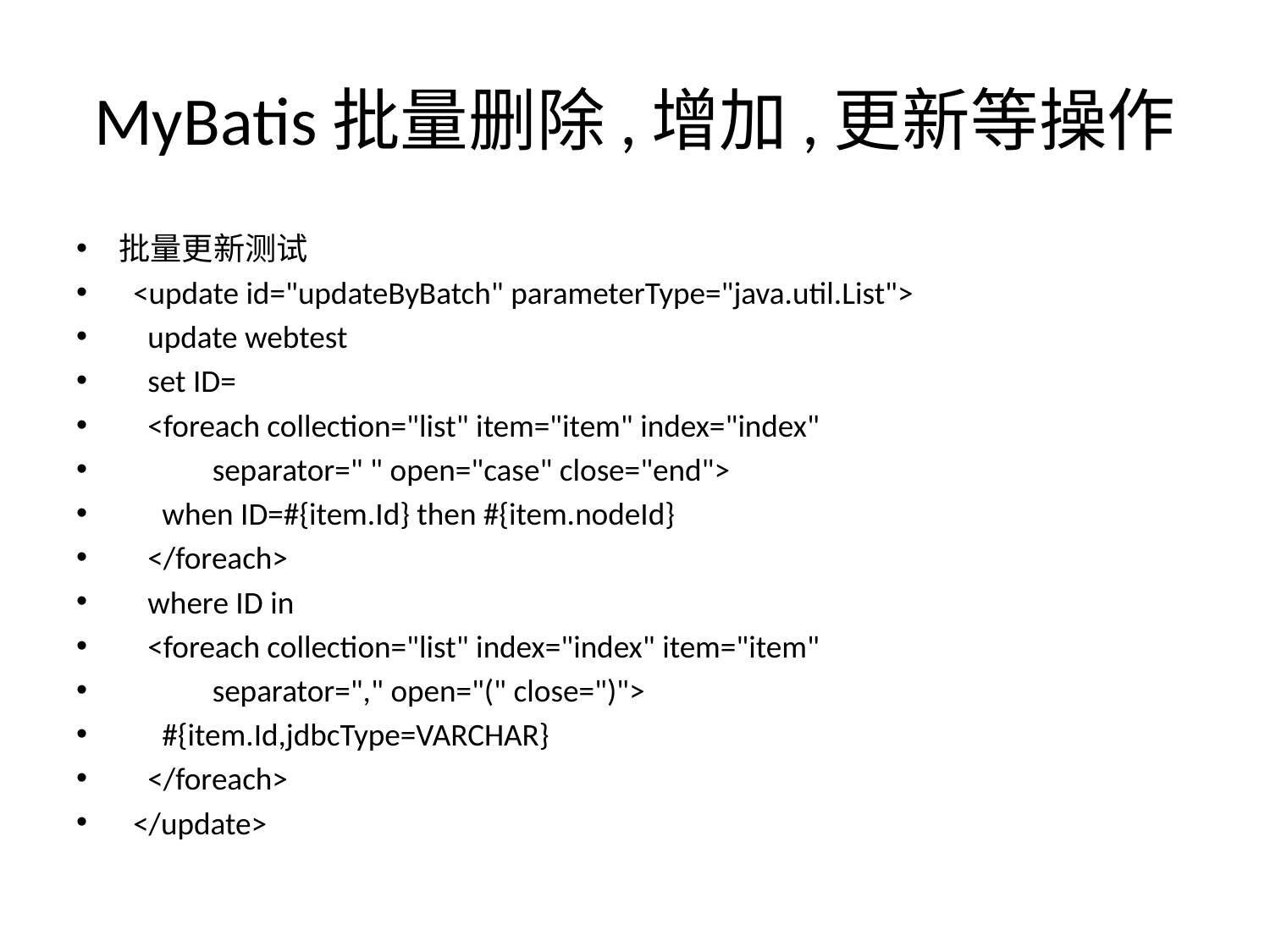

# MyBatis批量删除,增加,更新等操作
批量更新测试
  <update id="updateByBatch" parameterType="java.util.List">
    update webtest
    set ID=
    <foreach collection="list" item="item" index="index"
             separator=" " open="case" close="end">
      when ID=#{item.Id} then #{item.nodeId}
    </foreach>
    where ID in
    <foreach collection="list" index="index" item="item"
             separator="," open="(" close=")">
      #{item.Id,jdbcType=VARCHAR}
    </foreach>
  </update>